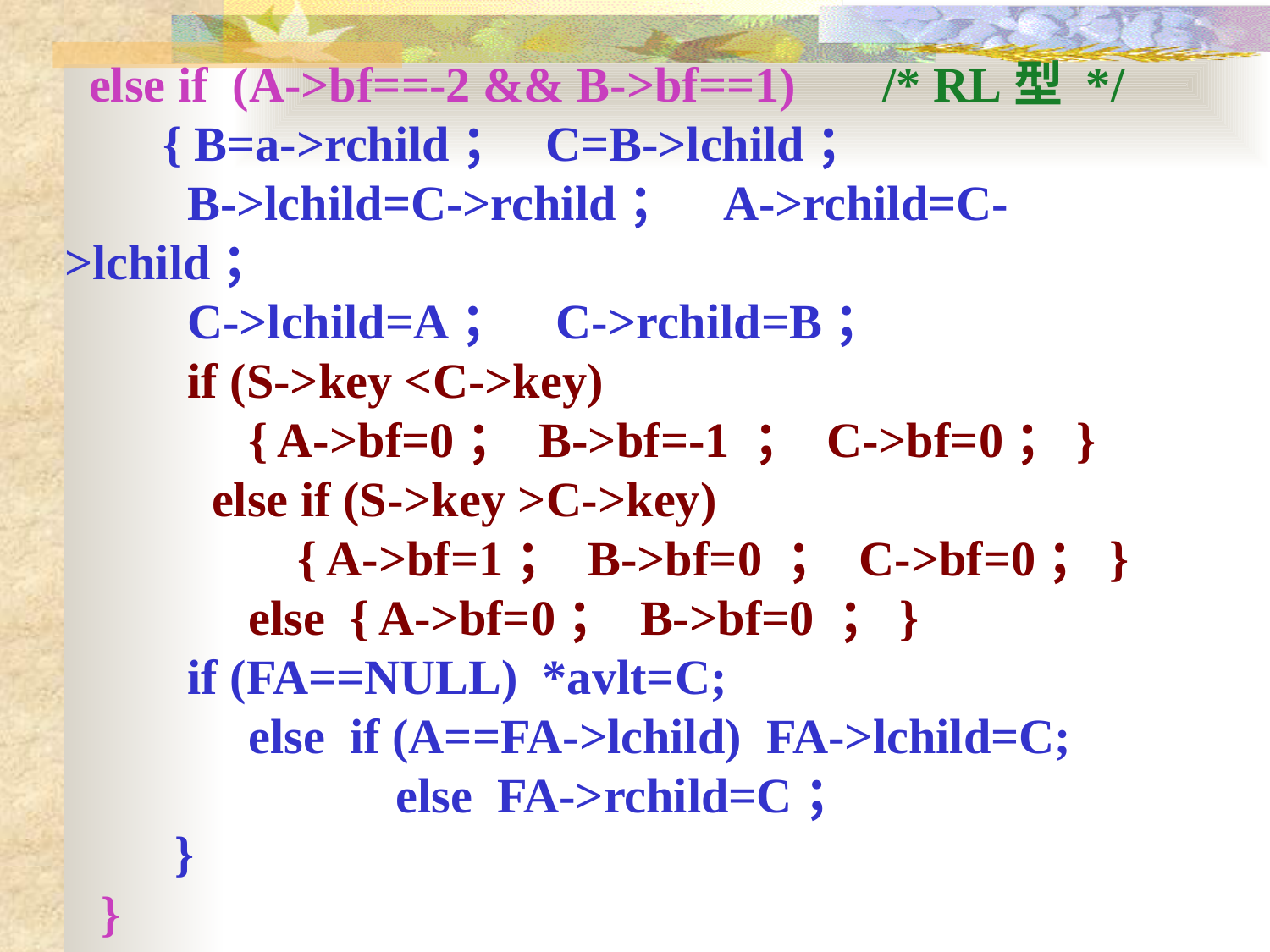

else if  (A->bf==-2 && B->bf==1)       /* RL型 */
        { B=a->rchild；  C=B->lchild；
          B->lchild=C->rchild；   A->rchild=C->lchild；
          C->lchild=A；   C->rchild=B；
          if (S->key <C->key)
               { A->bf=0； B->bf=-1 ； C->bf=0；}
            else if (S->key >C->key)
                   { A->bf=1； B->bf=0 ； C->bf=0；}
               else  { A->bf=0； B->bf=0 ；}
          if (FA==NULL)  *avlt=C;
               else  if (A==FA->lchild)  FA->lchild=C;
                           else  FA->rchild=C；
         }
   }
}